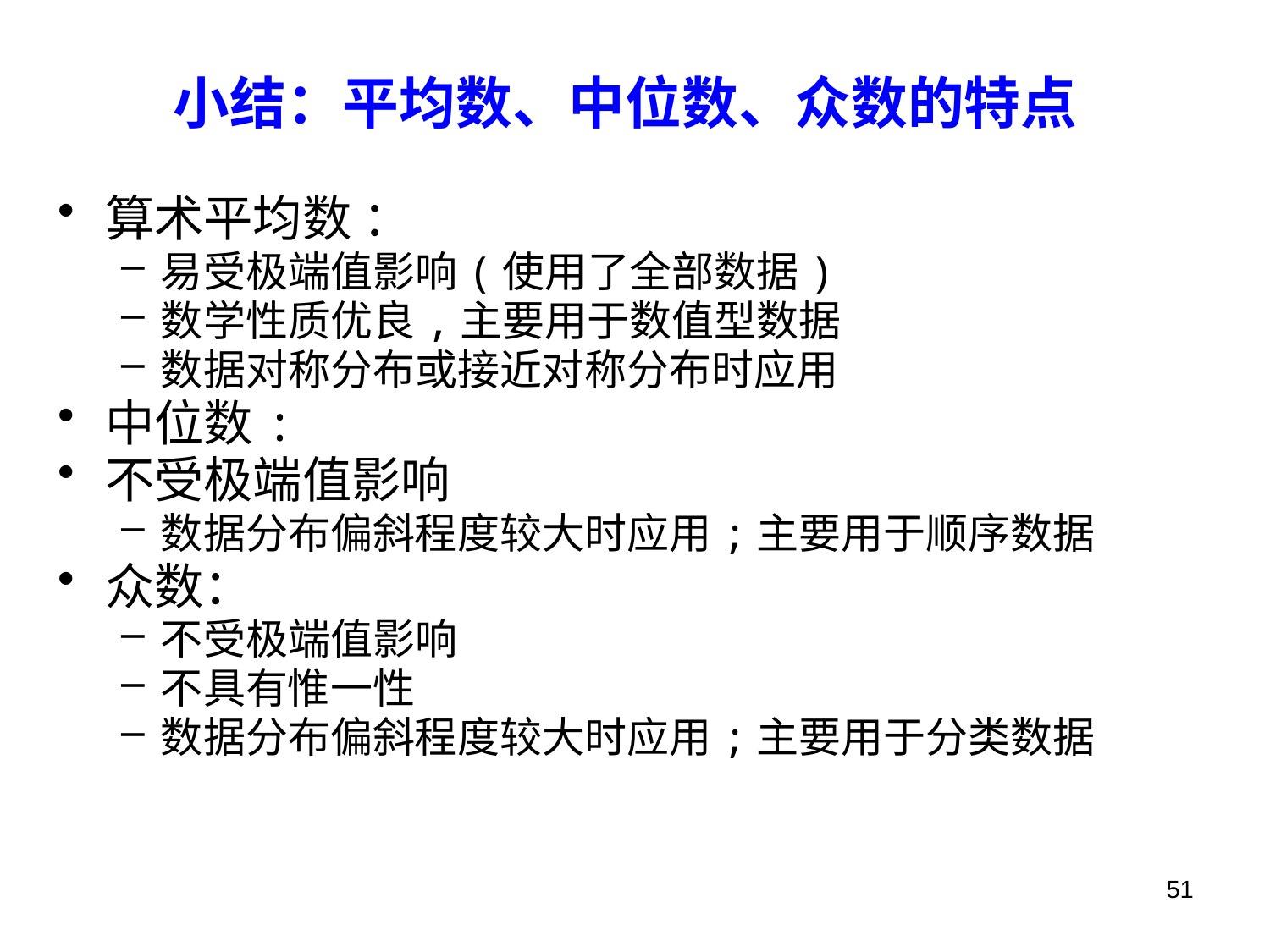

# 小结：平均数、中位数、众数的特点
算术平均数 ：
易受极端值影响(使用了全部数据)
数学性质优良,主要用于数值型数据
数据对称分布或接近对称分布时应用
中位数:
不受极端值影响
数据分布偏斜程度较大时应用;主要用于顺序数据
众数：
不受极端值影响
不具有惟一性
数据分布偏斜程度较大时应用;主要用于分类数据
51